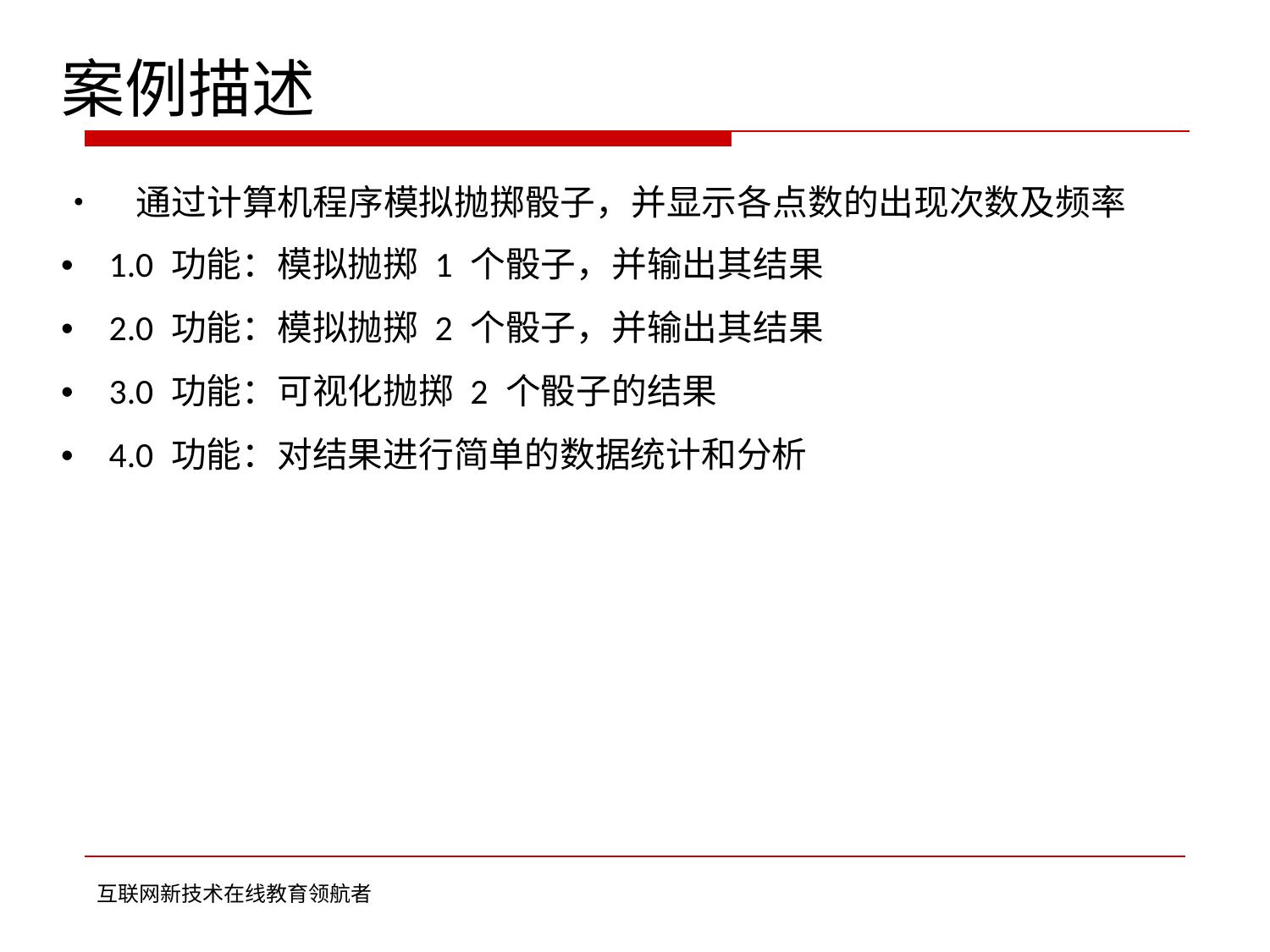

案例描述

•    通过计算机程序模拟抛掷骰子，并显示各点数的出现次数及频率
•    1.0 功能：模拟抛掷 1 个骰子，并输出其结果
•    2.0 功能：模拟抛掷 2 个骰子，并输出其结果
•    3.0 功能：可视化抛掷 2 个骰子的结果
•    4.0 功能：对结果进行简单的数据统计和分析

互联网新技术在线教育领航者